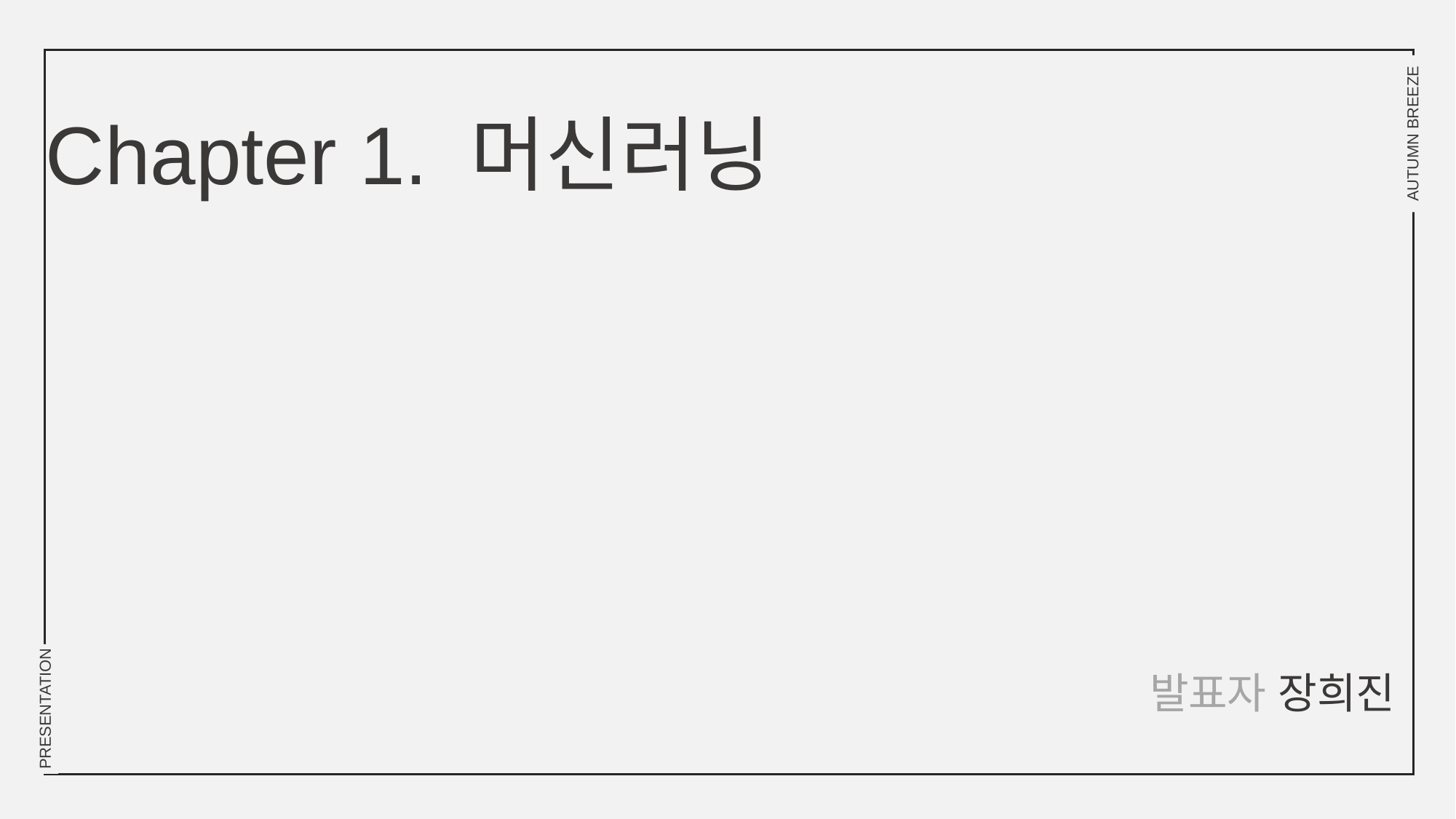

Chapter 1. 머신러닝
AUTUMN BREEZE
발표자 장희진

PRESENTATION